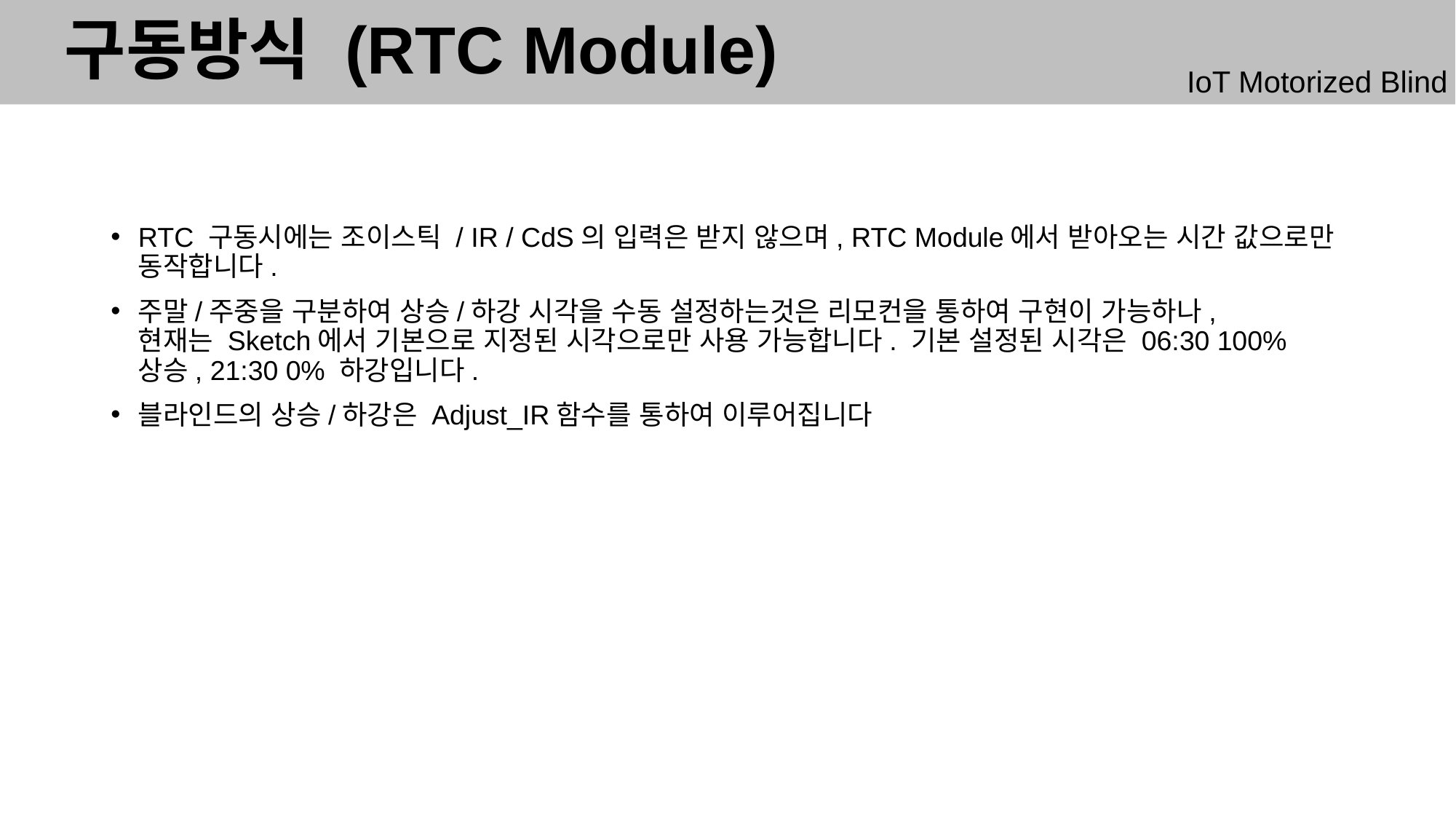

구동방식 (RTC Module)
IoT Motorized Blind
RTC 구동시에는 조이스틱 / IR / CdS의 입력은 받지 않으며, RTC Module에서 받아오는 시간 값으로만 동작합니다.
주말/주중을 구분하여 상승/하강 시각을 수동 설정하는것은 리모컨을 통하여 구현이 가능하나,  
현재는 Sketch에서 기본으로 지정된 시각으로만 사용 가능합니다. 기본 설정된 시각은 06:30 100% 상승, 21:30 0% 하강입니다.
블라인드의 상승/하강은 Adjust_IR함수를 통하여 이루어집니다